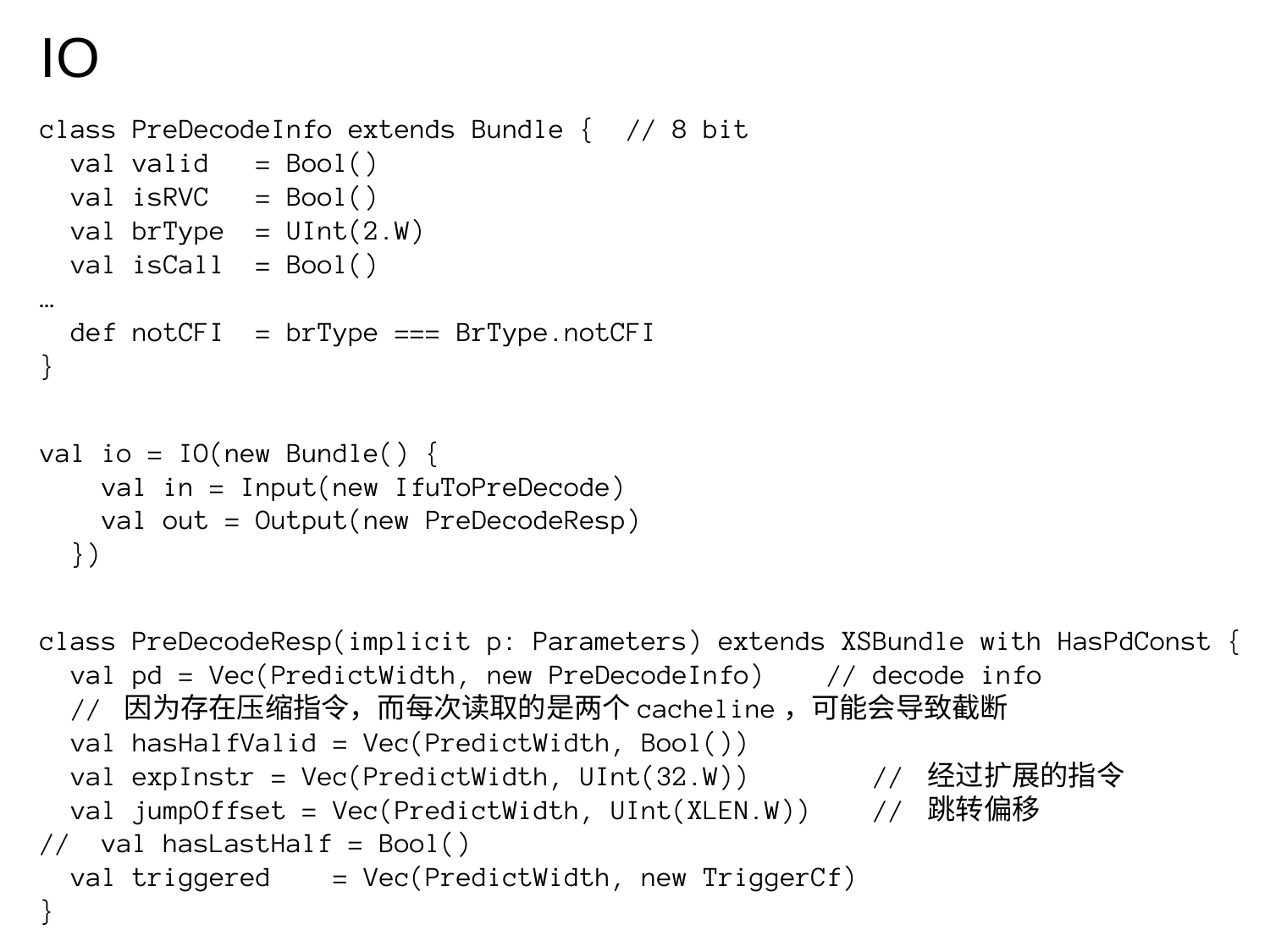

IO
class PreDecodeInfo extends Bundle {  // 8 bit
  val valid   = Bool()
  val isRVC   = Bool()
  val brType  = UInt(2.W)
  val isCall  = Bool()
…
  def notCFI  = brType === BrType.notCFI
}
val io = IO(new Bundle() {
    val in = Input(new IfuToPreDecode)
    val out = Output(new PreDecodeResp)
  })
class PreDecodeResp(implicit p: Parameters) extends XSBundle with HasPdConst {
  val pd = Vec(PredictWidth, new PreDecodeInfo)    // decode info
  // 因为存在压缩指令，而每次读取的是两个cacheline，可能会导致截断
  val hasHalfValid = Vec(PredictWidth, Bool())
  val expInstr = Vec(PredictWidth, UInt(32.W))        // 经过扩展的指令
  val jumpOffset = Vec(PredictWidth, UInt(XLEN.W))    // 跳转偏移
//  val hasLastHalf = Bool()
  val triggered    = Vec(PredictWidth, new TriggerCf)
}